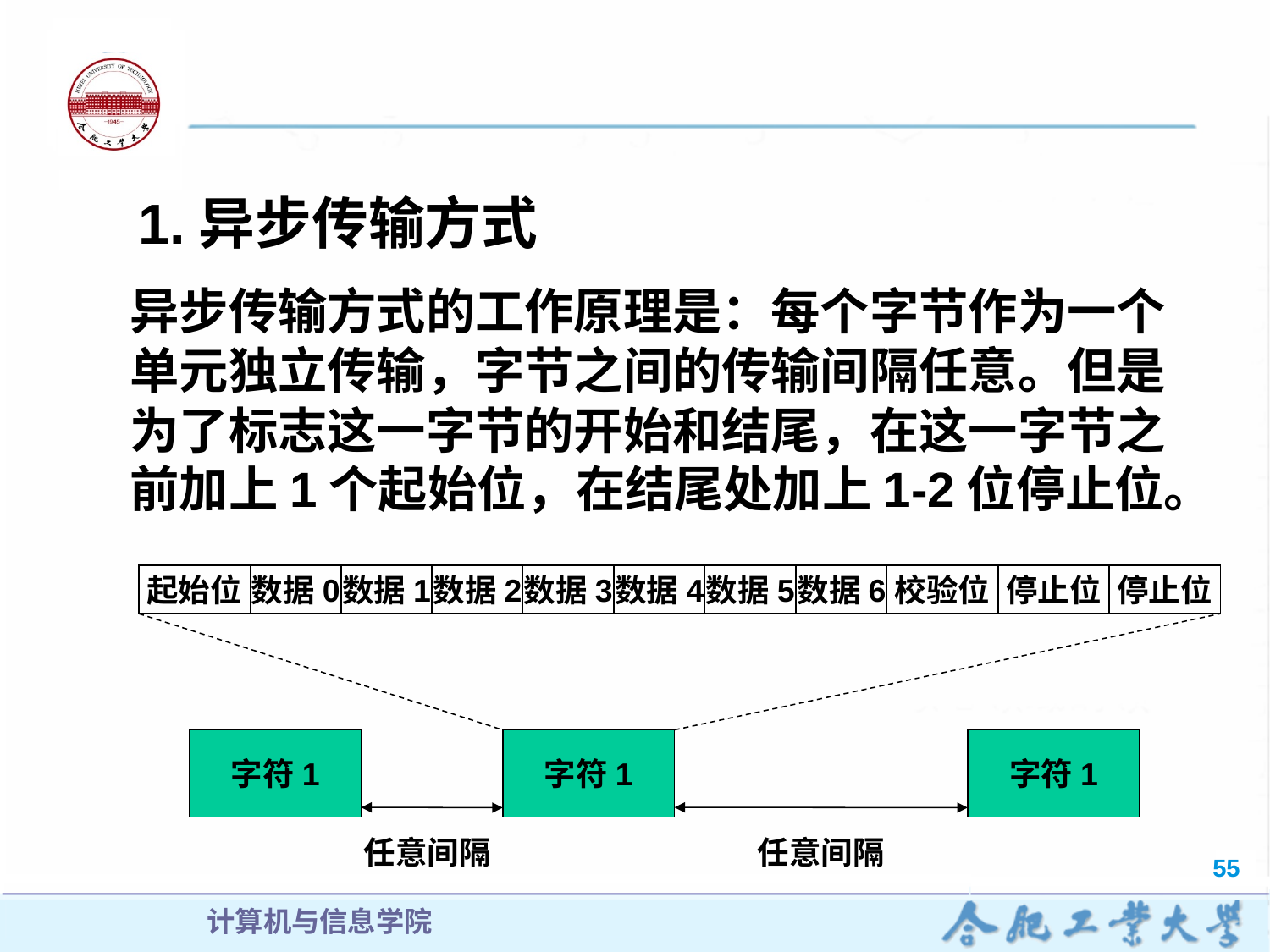

1.异步传输方式
异步传输方式的工作原理是：每个字节作为一个单元独立传输，字节之间的传输间隔任意。但是为了标志这一字节的开始和结尾，在这一字节之前加上1个起始位，在结尾处加上1-2位停止位。
起始位
数据0
数据1
数据2
数据3
数据4
数据5
数据6
校验位
停止位
停止位

字符1
字符1
字符1

任意间隔
任意间隔